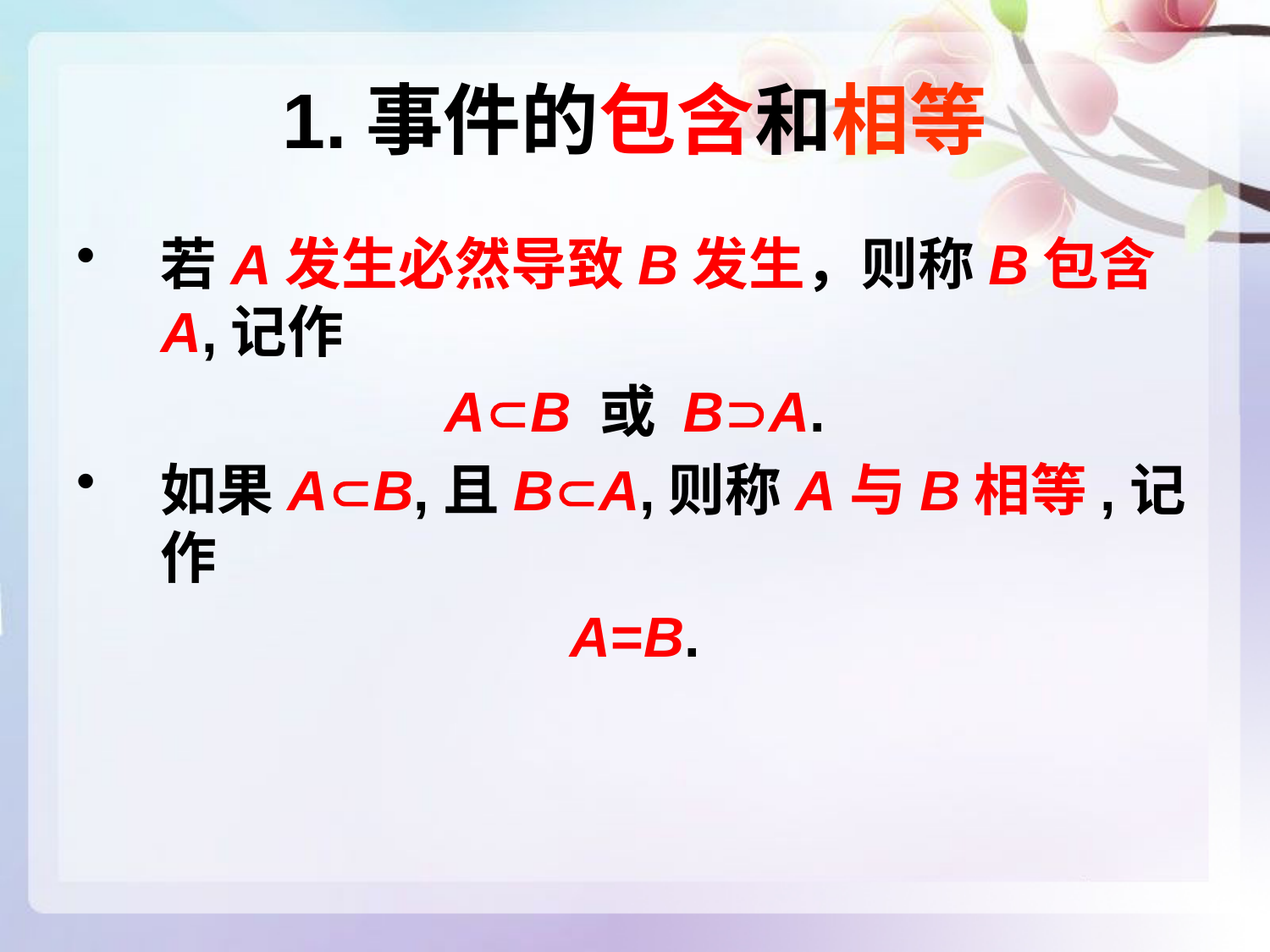

# 1.事件的包含和相等
若A发生必然导致B发生，则称B包含A,记作
A⊂B 或 B⊃A.
如果A⊂B,且B⊂A,则称A与B相等,记作
A=B.